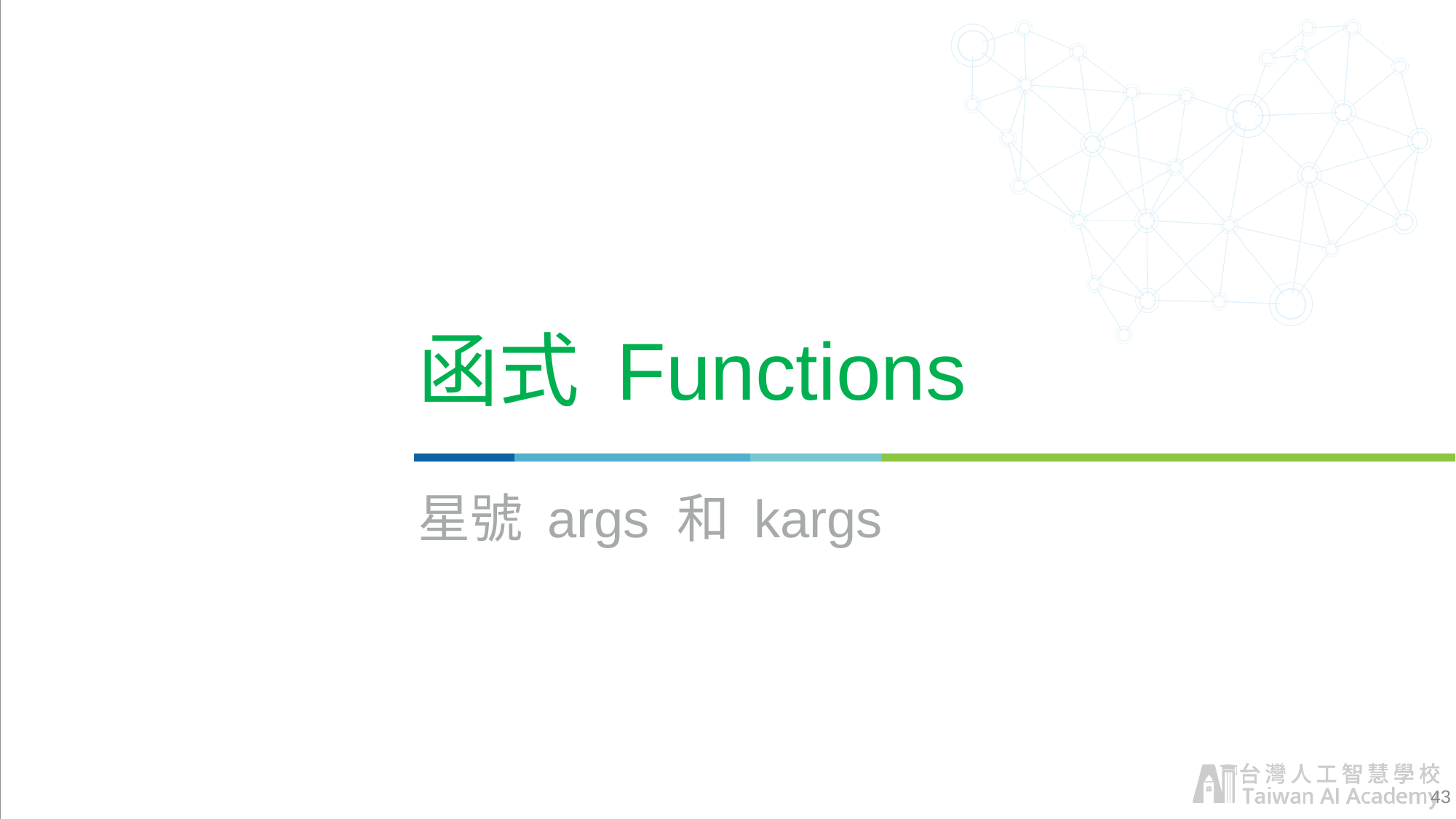

# 函式 Functions
星號 args 和 kargs
43